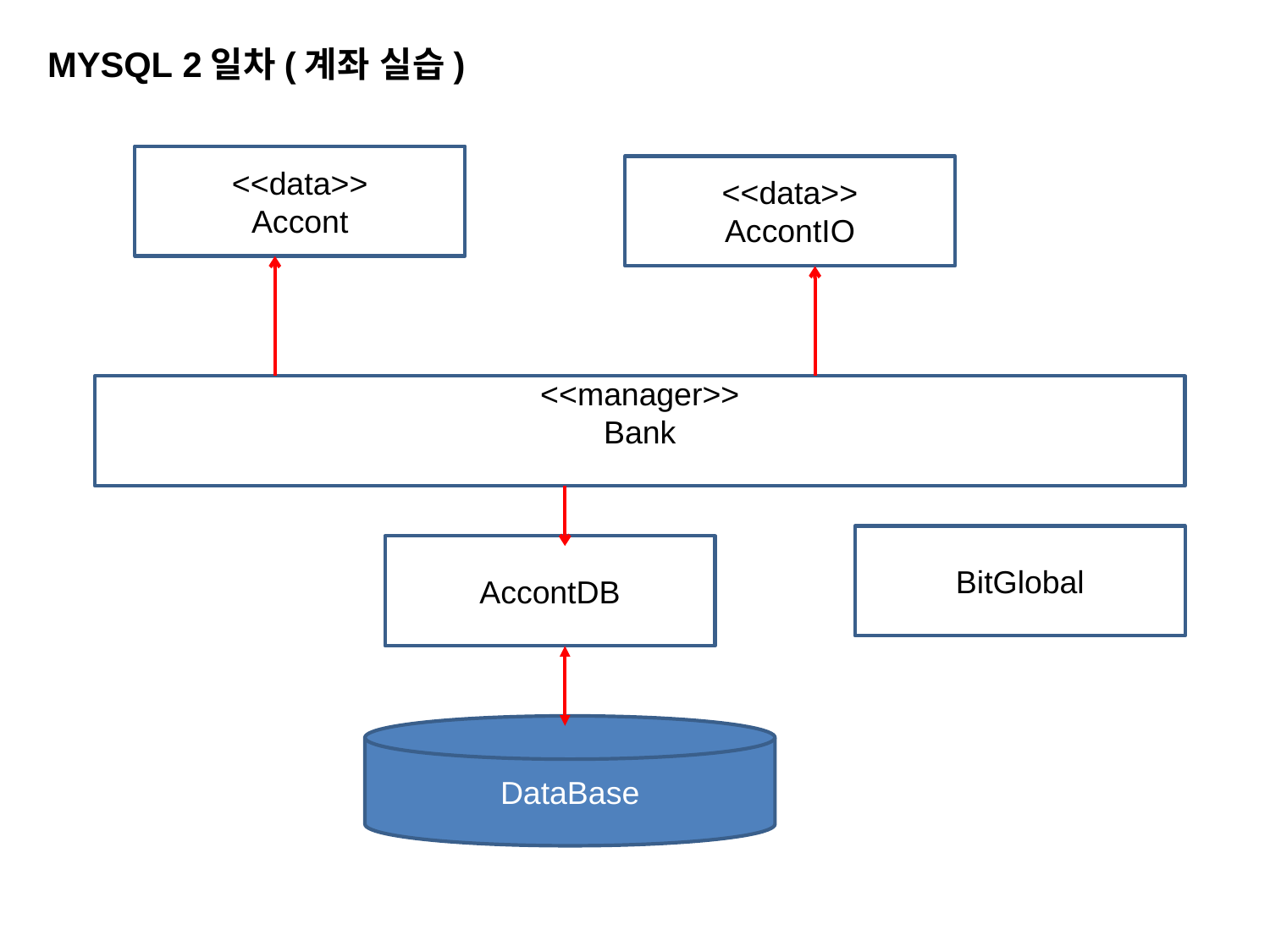

MYSQL 2일차(계좌 실습)
<<data>>
Accont
<<data>>
AccontIO
<<manager>>
Bank

BitGlobal
AccontDB
DataBase